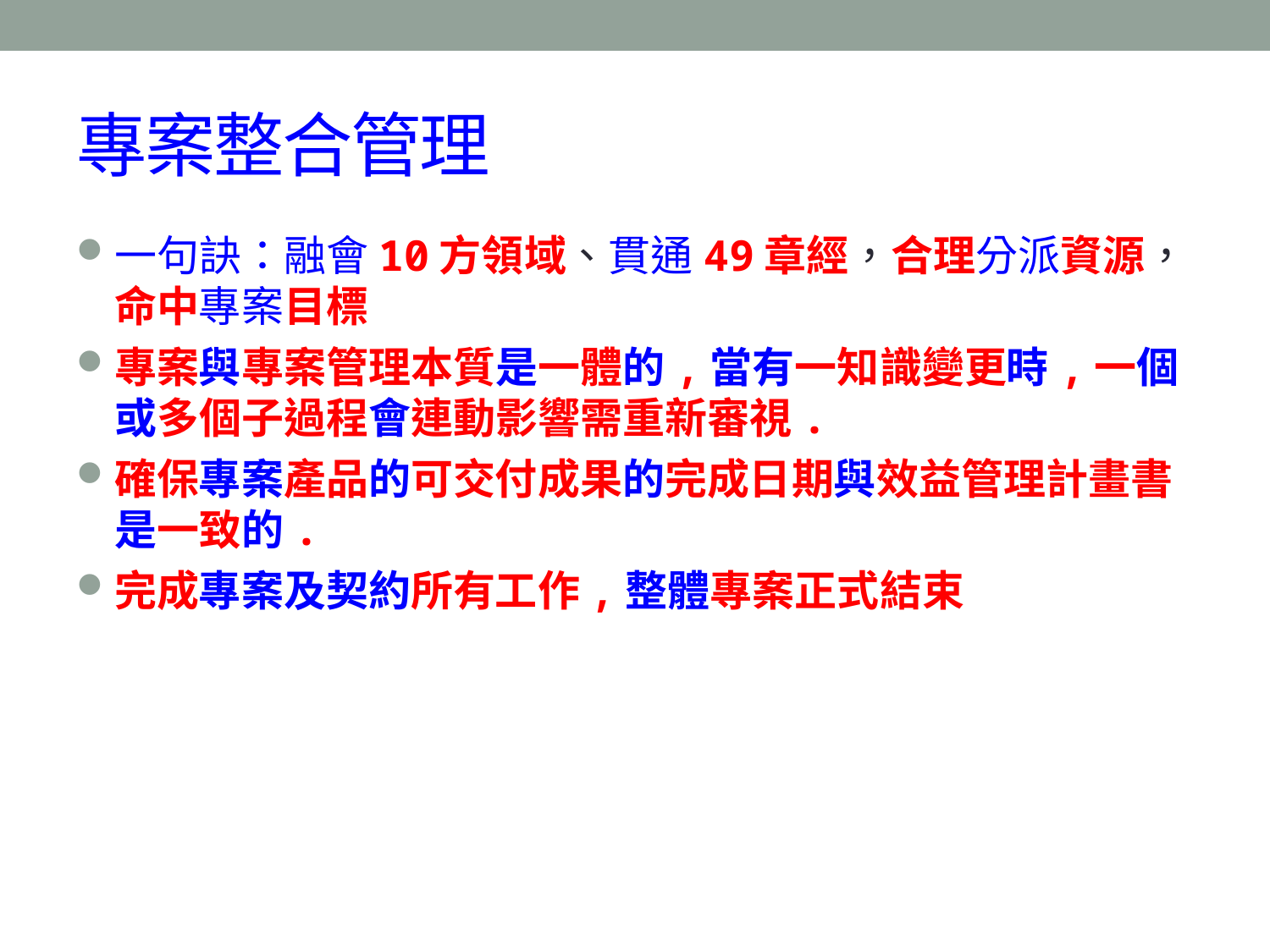

# 專案整合管理
一句訣：融會10方領域、貫通49章經，合理分派資源，命中專案目標
專案與專案管理本質是一體的,當有一知識變更時,一個或多個子過程會連動影響需重新審視.
確保專案產品的可交付成果的完成日期與效益管理計畫書是一致的.
完成專案及契約所有工作,整體專案正式結束